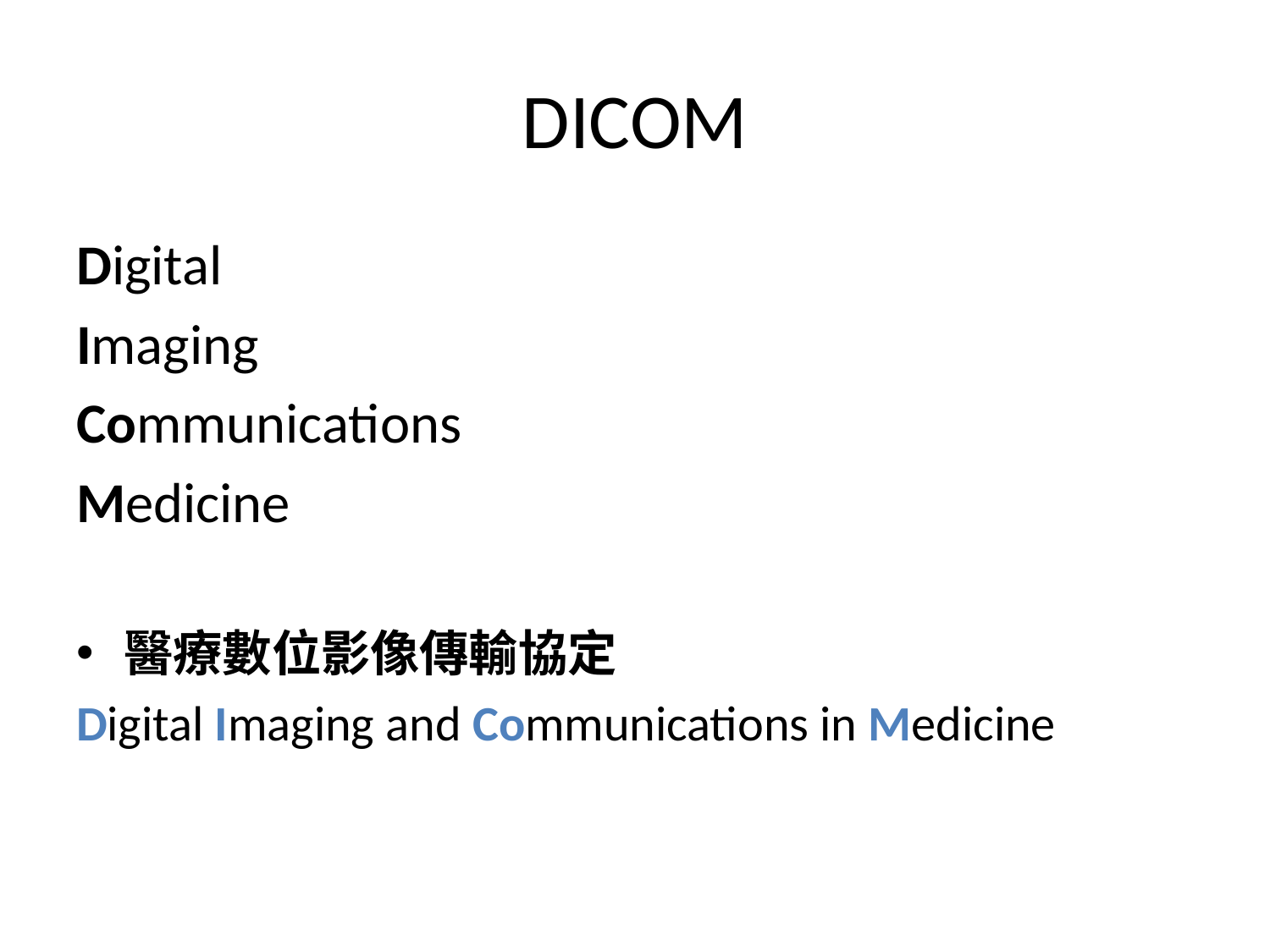

# DICOM
Digital
Imaging
Communications
Medicine

醫療數位影像傳輸協定
Digital Imaging and Communications in Medicine